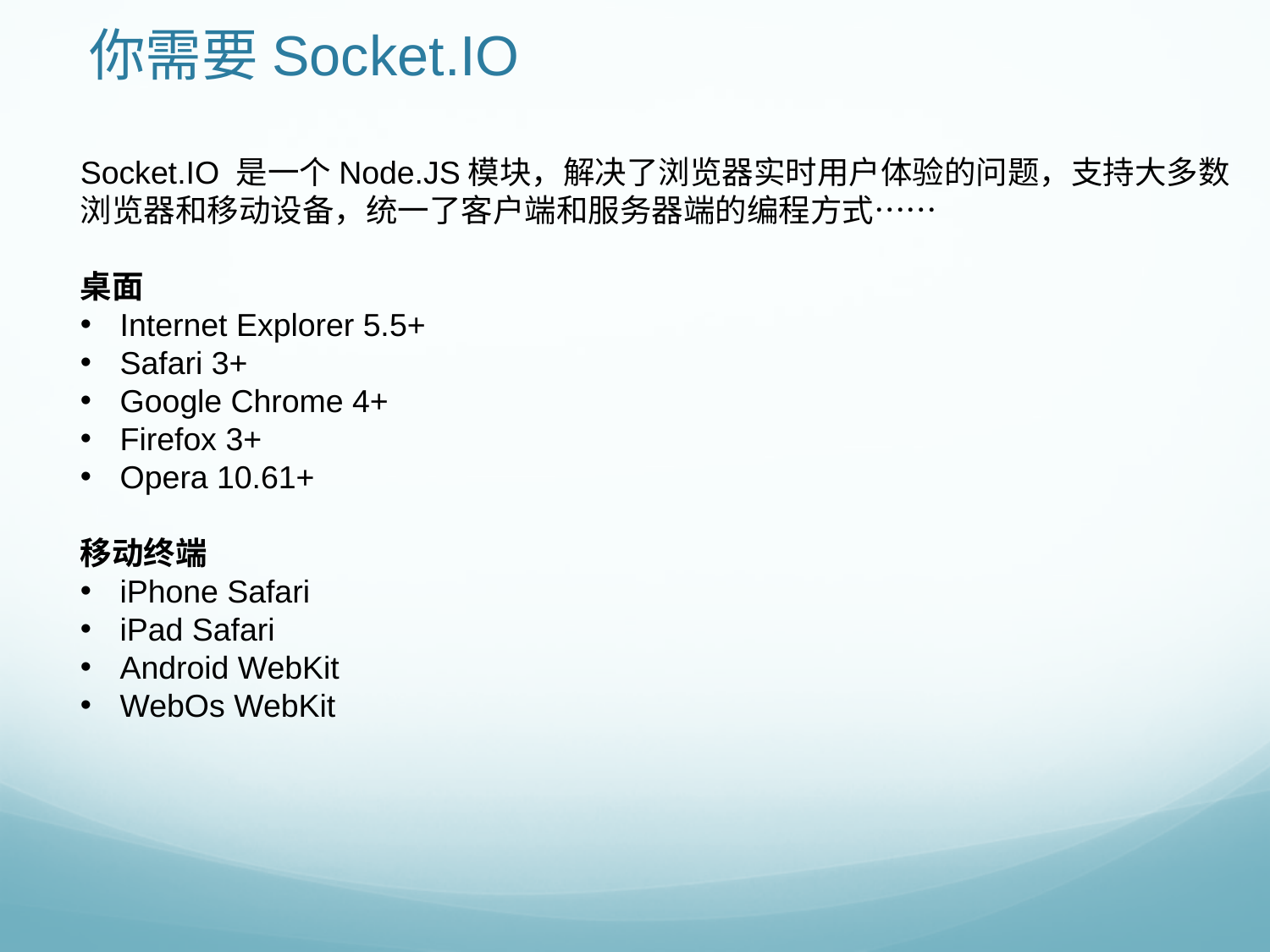

# 你需要Socket.IO
Socket.IO 是一个Node.JS模块，解决了浏览器实时用户体验的问题，支持大多数
浏览器和移动设备，统一了客户端和服务器端的编程方式……

桌面
Internet Explorer 5.5+
Safari 3+
Google Chrome 4+
Firefox 3+
Opera 10.61+

移动终端
iPhone Safari
iPad Safari
Android WebKit
WebOs WebKit